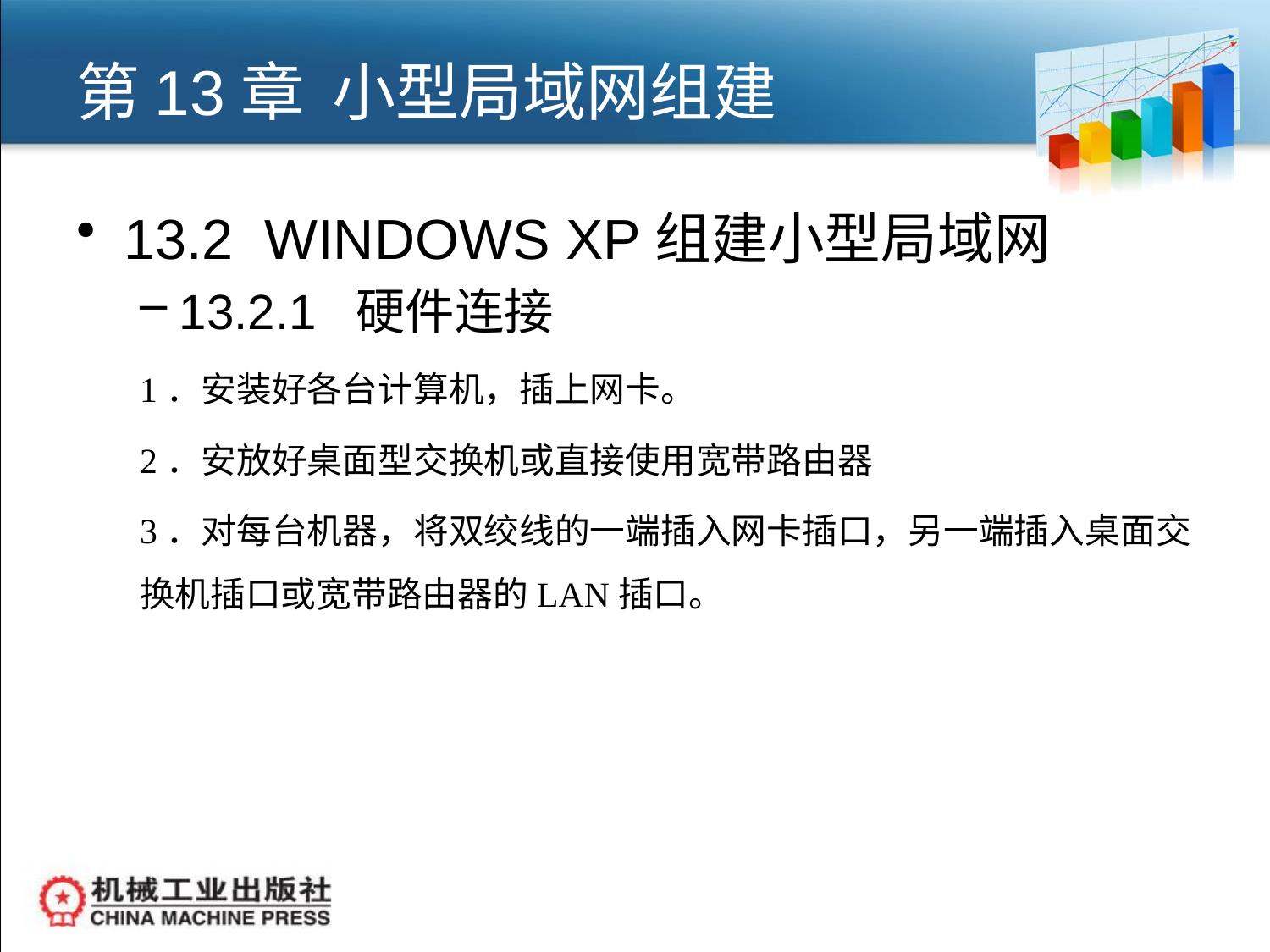

# 第13章  小型局域网组建
13.2  WINDOWS XP组建小型局域网
13.2.1  硬件连接
1．安装好各台计算机，插上网卡。
2．安放好桌面型交换机或直接使用宽带路由器
3．对每台机器，将双绞线的一端插入网卡插口，另一端插入桌面交换机插口或宽带路由器的LAN插口。